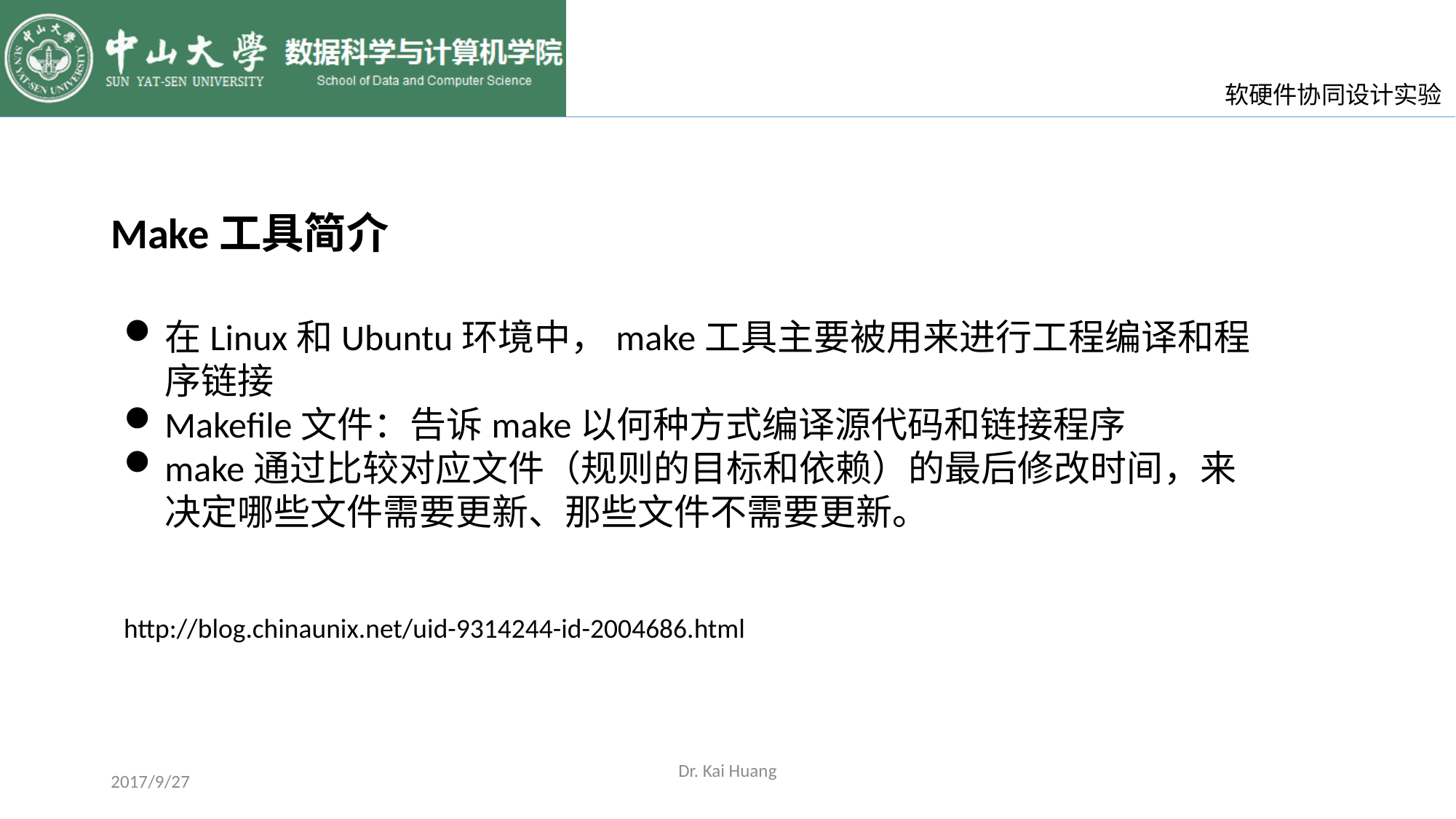

Make工具简介
在Linux和Ubuntu环境中，make工具主要被用来进行工程编译和程序链接
Makefile文件：告诉make以何种方式编译源代码和链接程序
make通过比较对应文件（规则的目标和依赖）的最后修改时间，来决定哪些文件需要更新、那些文件不需要更新。
http://blog.chinaunix.net/uid-9314244-id-2004686.html
2017/9/27
Dr. Kai Huang

3